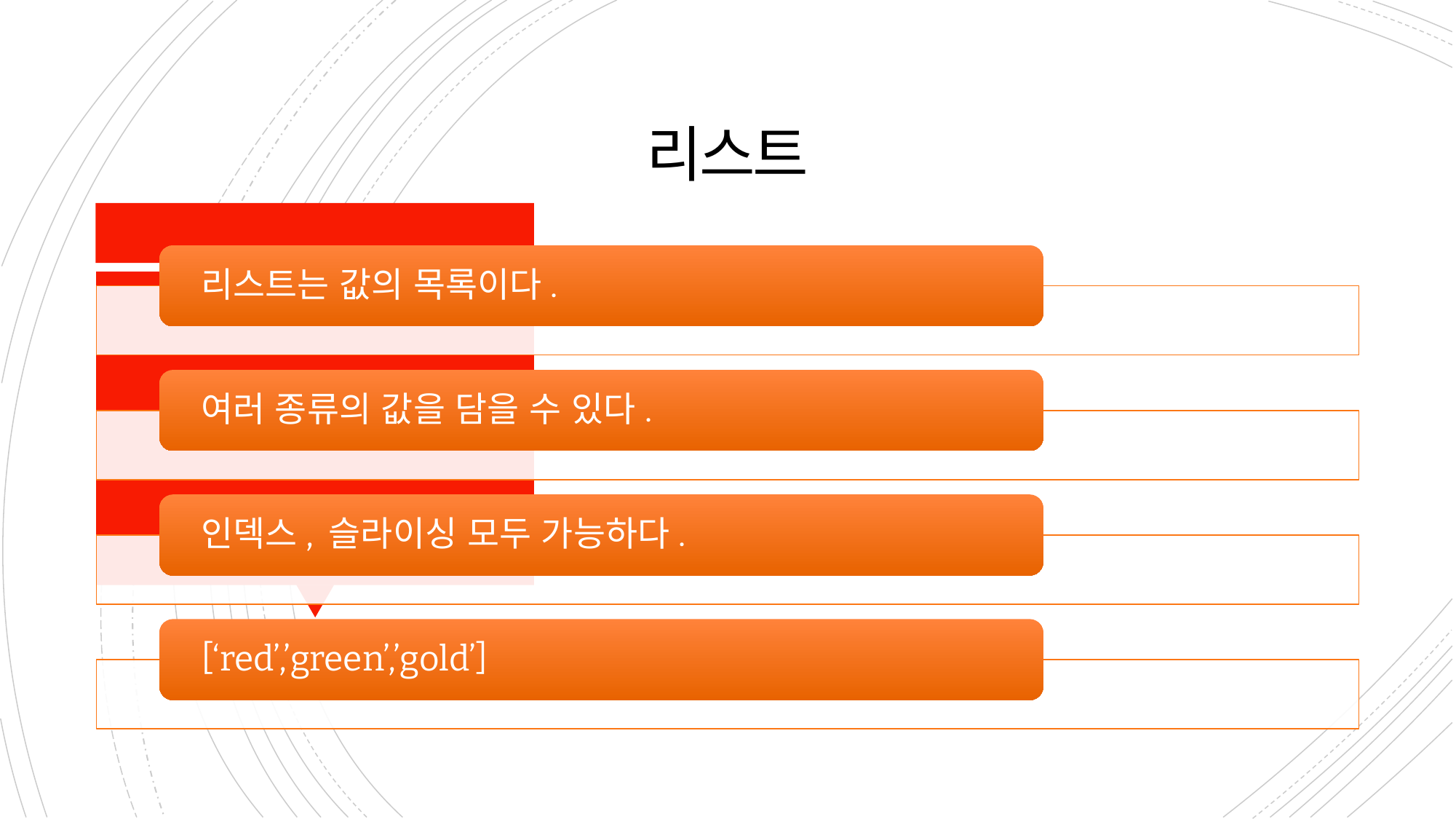

# 리스트
리스트는 값의 목록이다.
여러 종류의 값을 담을 수 있다.
인덱스, 슬라이싱 모두 가능하다.
[‘red’,’green’,’gold’]